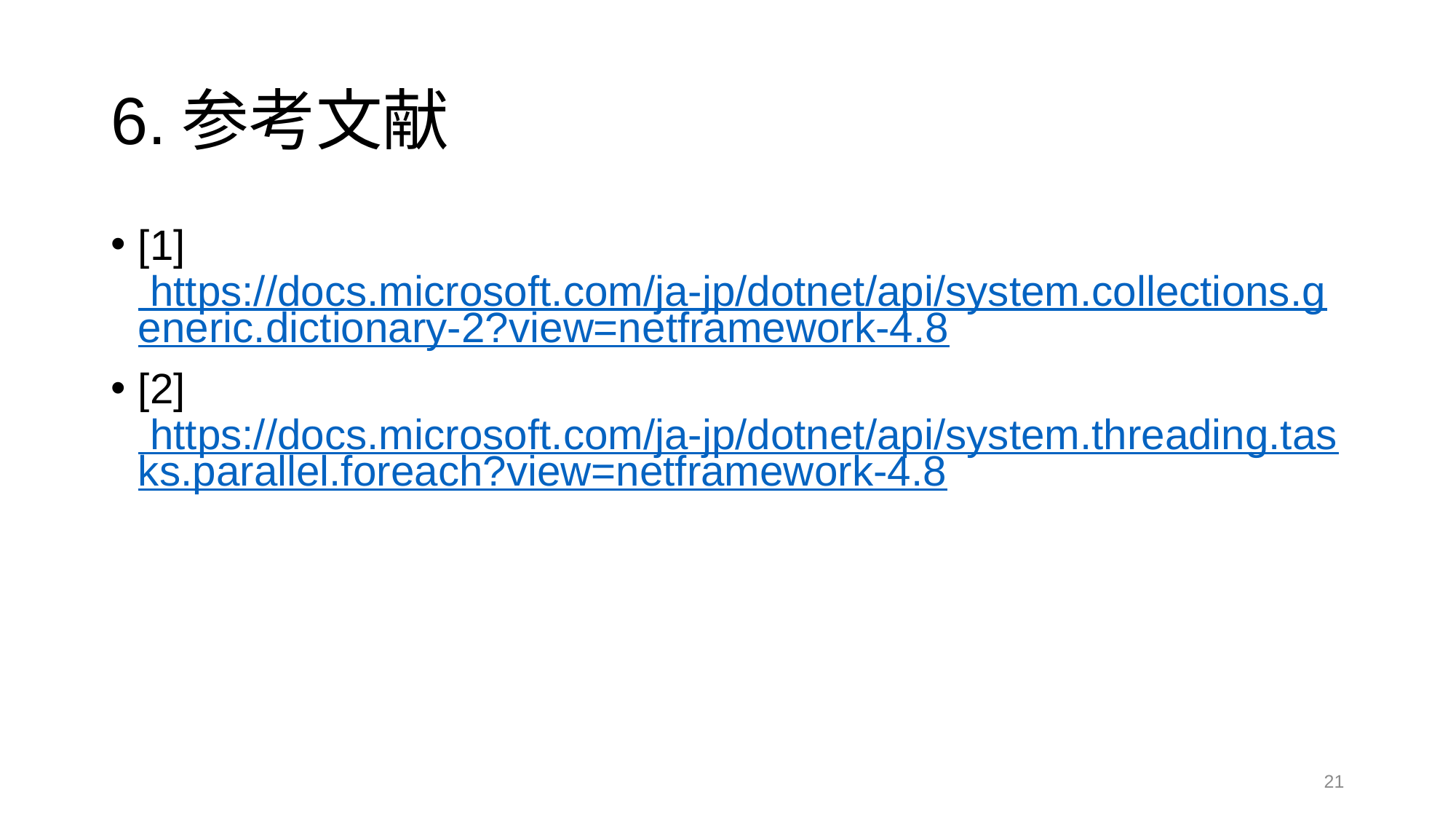

# 6.参考文献
[1] https://docs.microsoft.com/ja-jp/dotnet/api/system.collections.generic.dictionary-2?view=netframework-4.8
[2] https://docs.microsoft.com/ja-jp/dotnet/api/system.threading.tasks.parallel.foreach?view=netframework-4.8
21